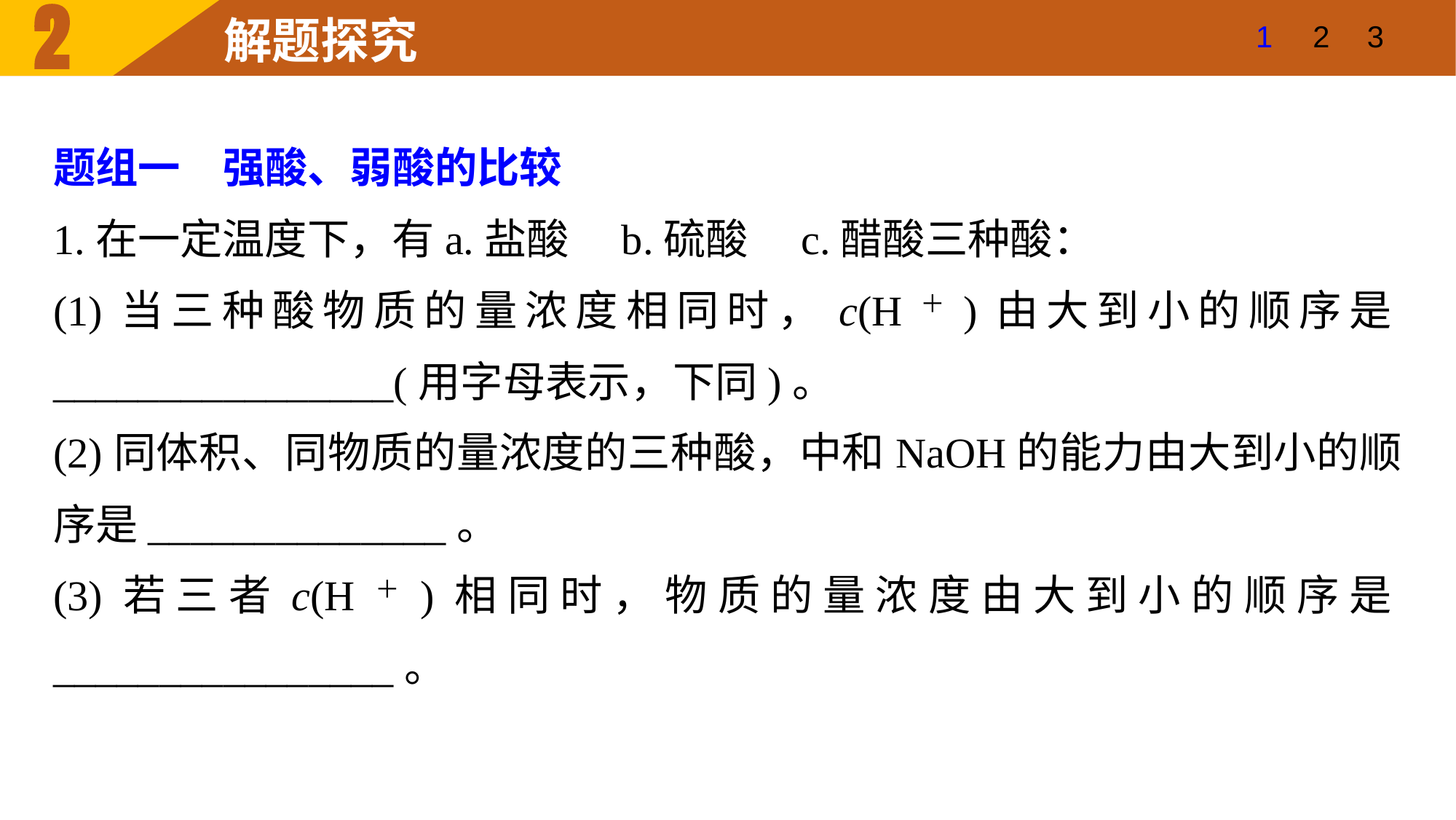

2

1
2
3
解题探究
题组一　强酸、弱酸的比较
1.在一定温度下，有a.盐酸　b.硫酸　c.醋酸三种酸：
(1)当三种酸物质的量浓度相同时，c(H＋)由大到小的顺序是________________(用字母表示，下同)。
(2)同体积、同物质的量浓度的三种酸，中和NaOH的能力由大到小的顺序是______________。
(3)若三者c(H＋)相同时，物质的量浓度由大到小的顺序是________________。